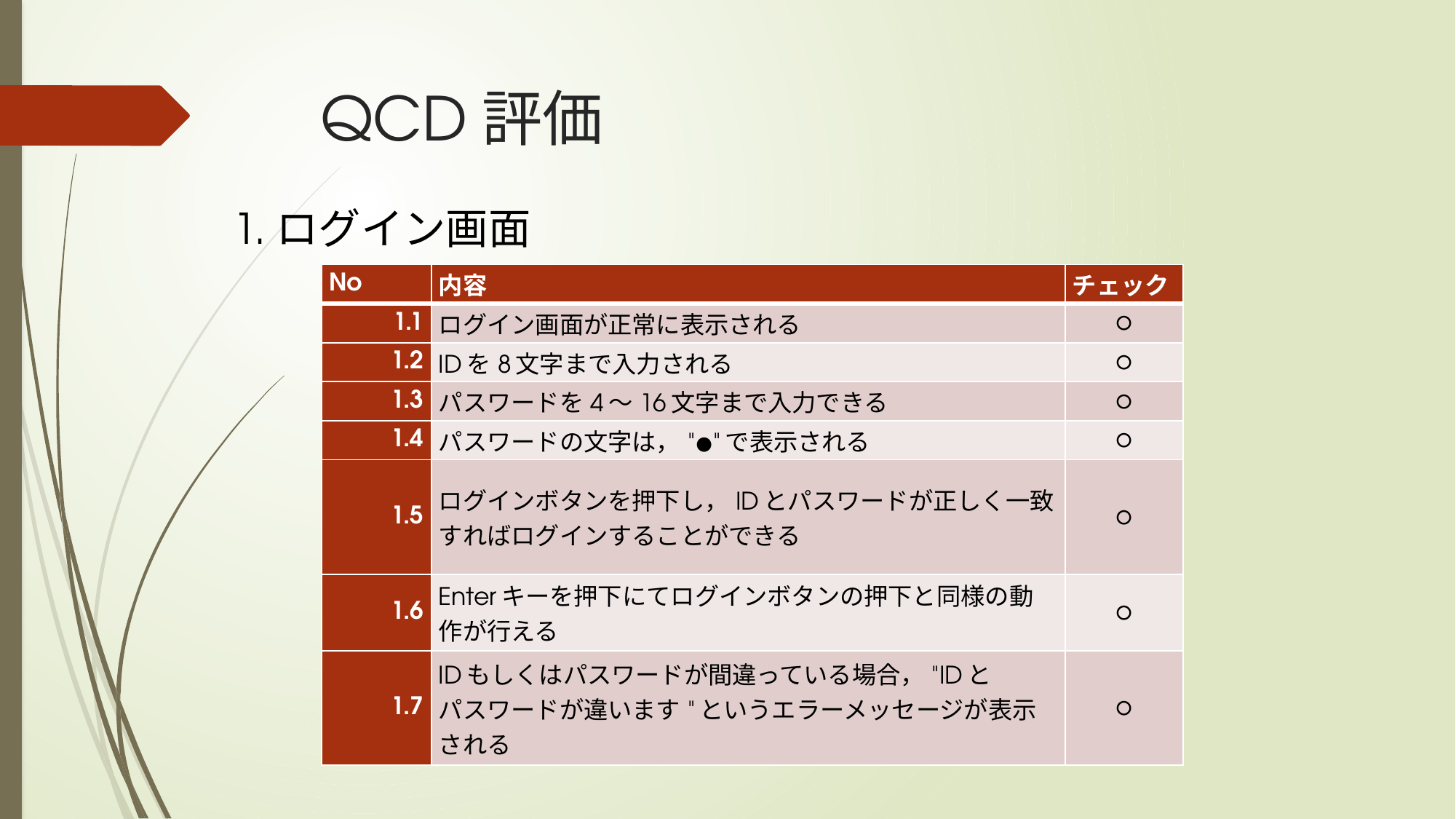

# QCD評価
1.ログイン画面
| No | 内容 | チェック |
| --- | --- | --- |
| 1.1 | ログイン画面が正常に表示される | ○ |
| 1.2 | IDを8文字まで入力される | ○ |
| 1.3 | パスワードを4～16文字まで入力できる | ○ |
| 1.4 | パスワードの文字は，"●"で表示される | ○ |
| 1.5 | ログインボタンを押下し，IDとパスワードが正しく一致すればログインすることができる | ○ |
| 1.6 | Enterキーを押下にてログインボタンの押下と同様の動作が行える | ○ |
| 1.7 | IDもしくはパスワードが間違っている場合，"IDと パスワードが違います"というエラーメッセージが表示 される | ○ |